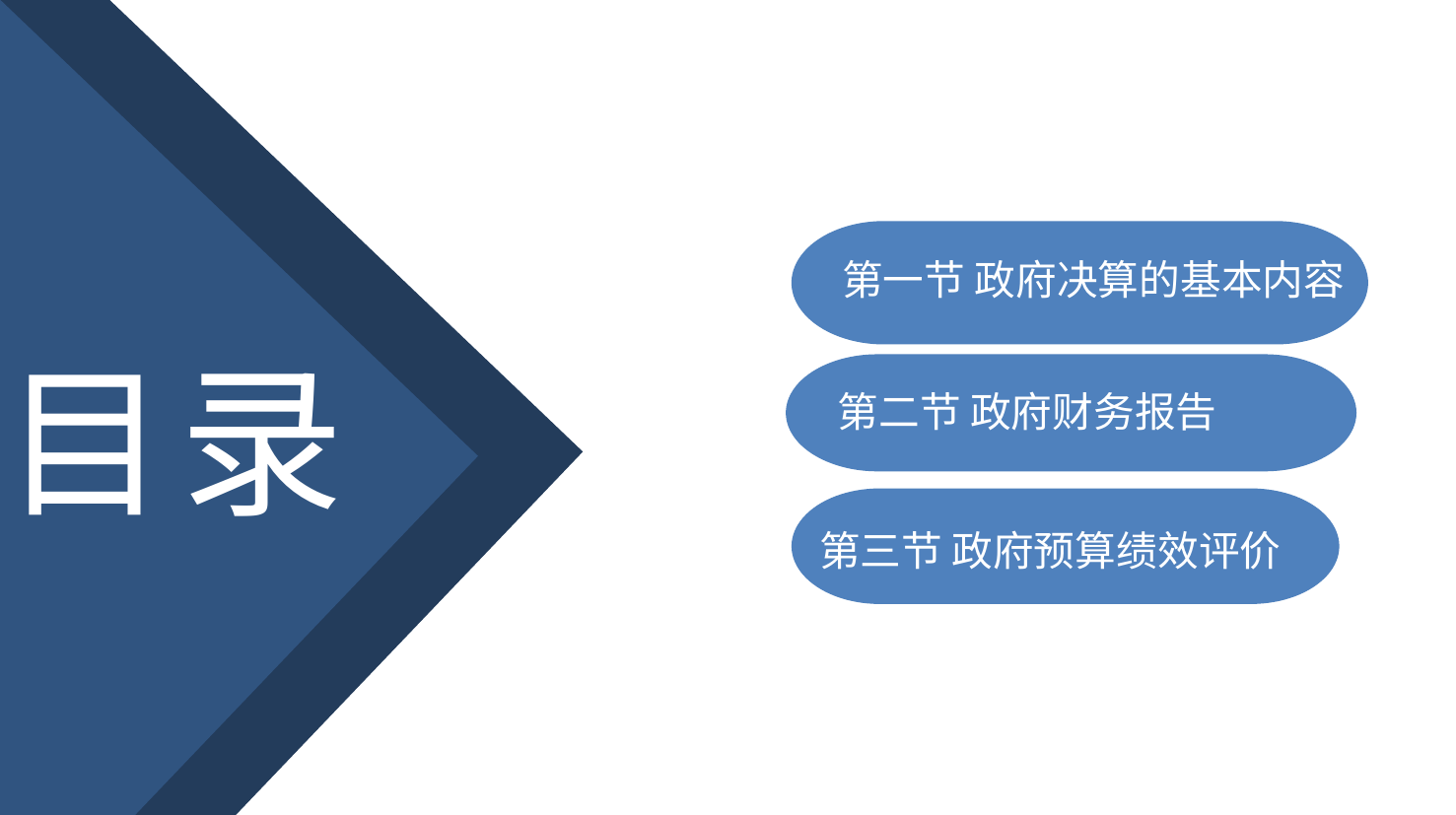

第一节 政府决算的基本内容
目录

第二节 政府财务报告

第三节 政府预算绩效评价